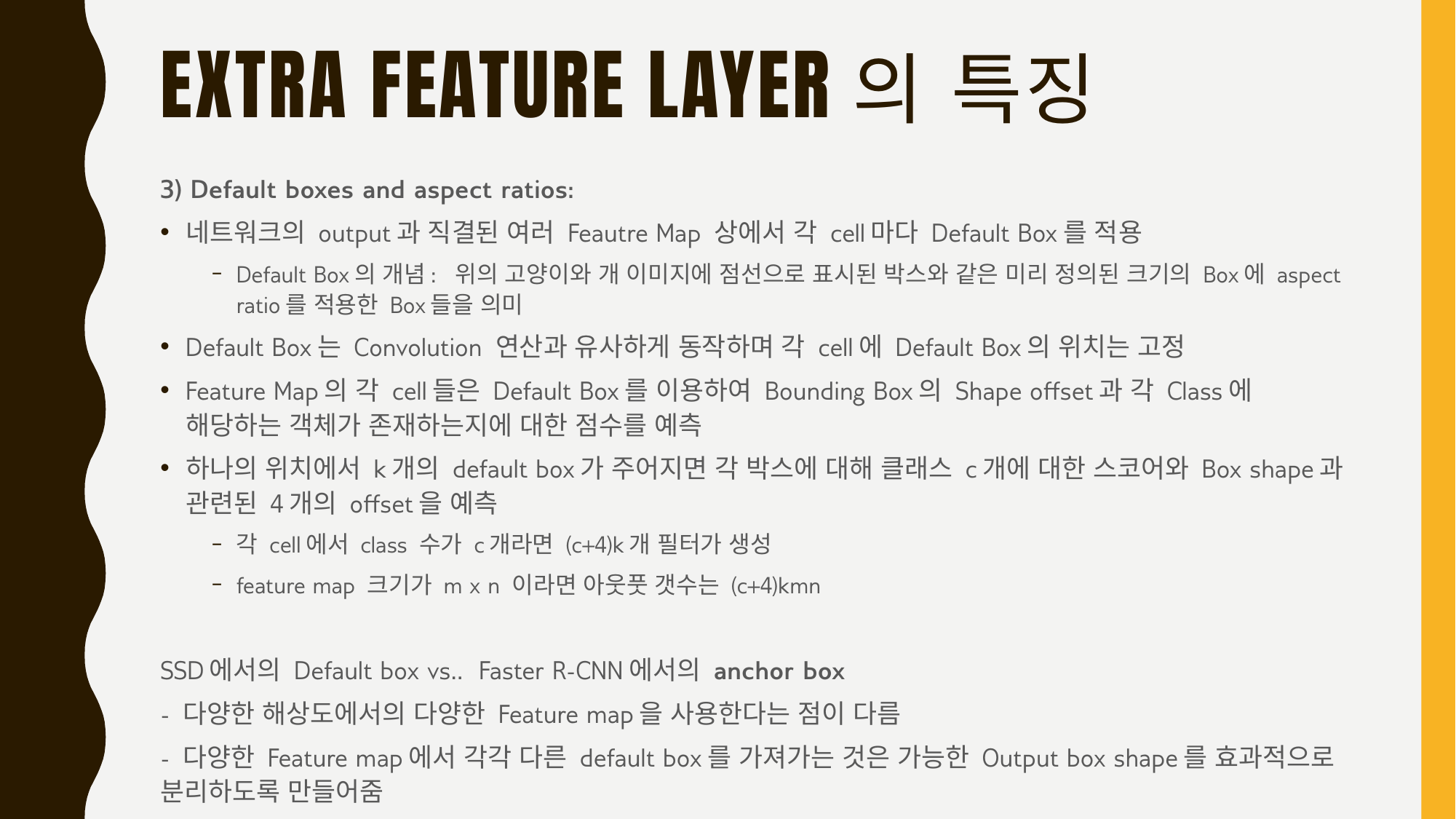

# Extra feature layer의 특징
3) Default boxes and aspect ratios:
네트워크의 output과 직결된 여러 Feautre Map 상에서 각 cell마다 Default Box를 적용
Default Box의 개념:  위의 고양이와 개 이미지에 점선으로 표시된 박스와 같은 미리 정의된 크기의 Box에 aspect ratio를 적용한 Box들을 의미
Default Box는 Convolution 연산과 유사하게 동작하며 각 cell에 Default Box의 위치는 고정
Feature Map의 각 cell들은 Default Box를 이용하여 Bounding Box의 Shape offset과 각 Class에 해당하는 객체가 존재하는지에 대한 점수를 예측
하나의 위치에서 k개의 default box가 주어지면 각 박스에 대해 클래스 c개에 대한 스코어와 Box shape과 관련된 4개의 offset을 예측
각 cell에서 class 수가 c개라면 (c+4)k개 필터가 생성
feature map 크기가 m x n 이라면 아웃풋 갯수는 (c+4)kmn

SSD에서의 Default box vs..  Faster R-CNN에서의 anchor box
- 다양한 해상도에서의 다양한 Feature map을 사용한다는 점이 다름
- 다양한 Feature map에서 각각 다른 default box를 가져가는 것은 가능한 Output box shape를 효과적으로 분리하도록 만들어줌